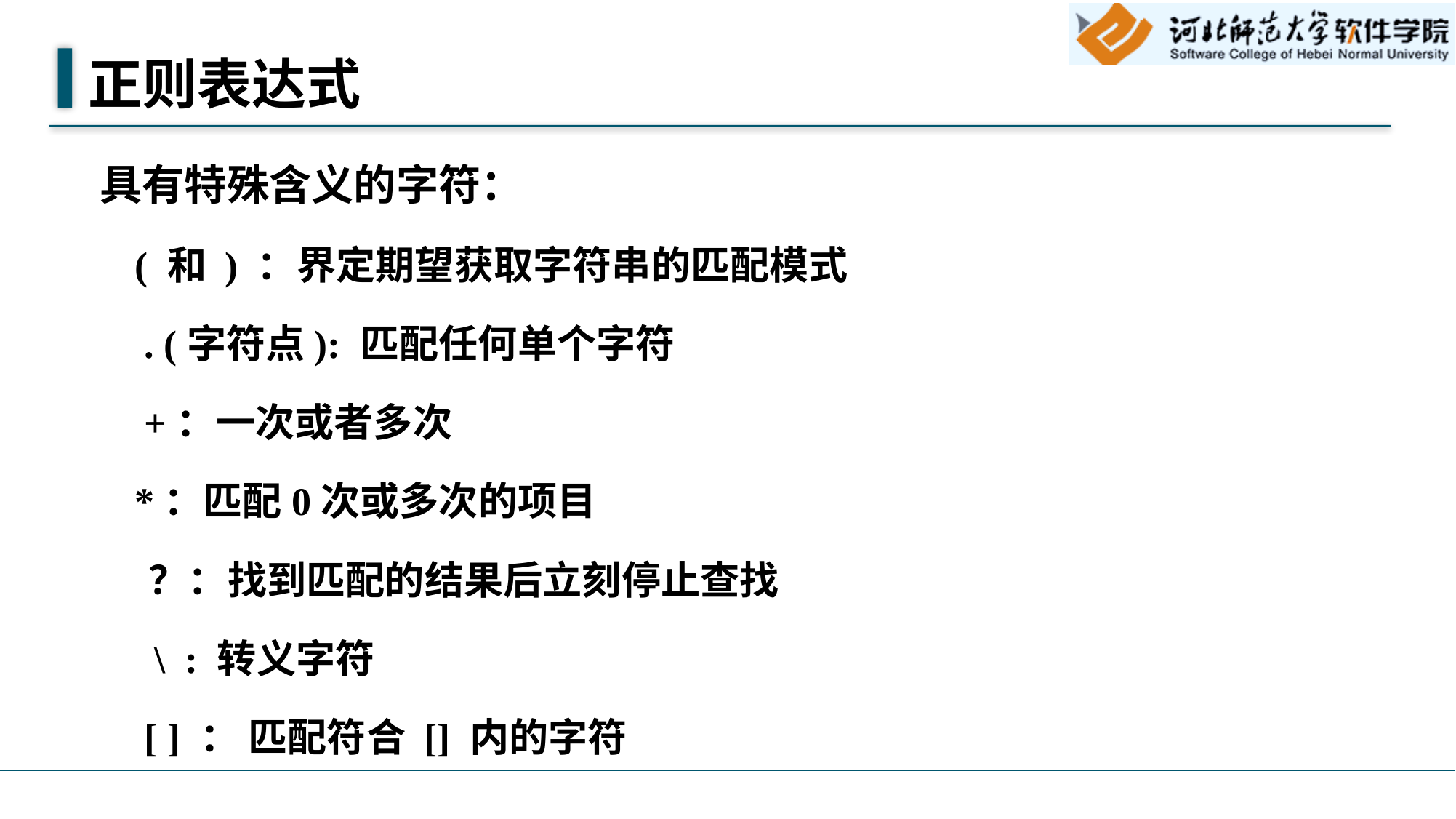

# 正则表达式
 具有特殊含义的字符：
     ( 和 ) ：界定期望获取字符串的匹配模式
      . (字符点): 匹配任何单个字符
      +：一次或者多次
	*：匹配0次或多次的项目
      ？：找到匹配的结果后立刻停止查找
       \  : 转义字符
      [ ] ： 匹配符合 [] 内的字符